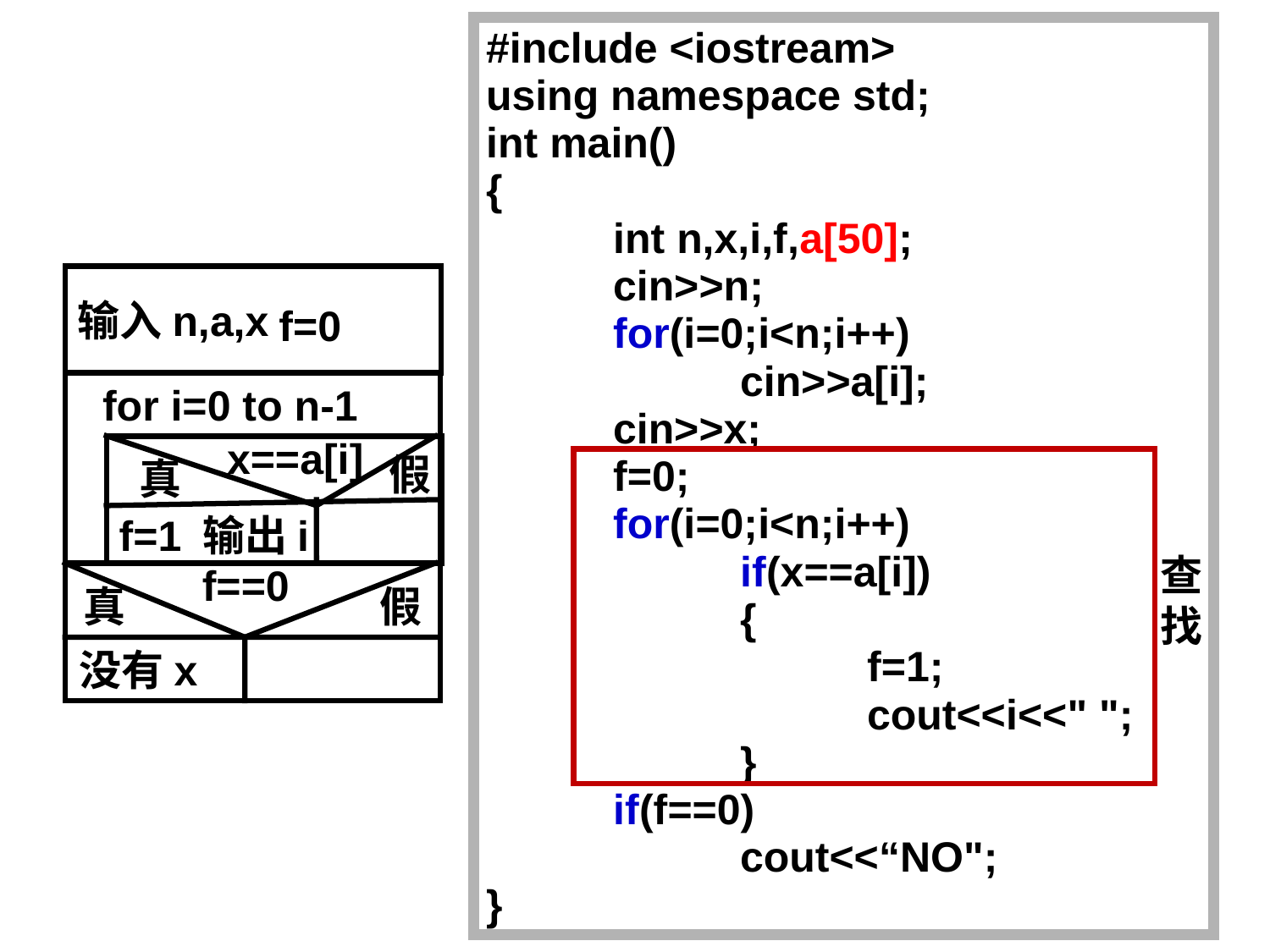

#include <iostream>
using namespace std;
int main()
{
	int n,x,i,f,a[50];
	cin>>n;
	for(i=0;i<n;i++)
		cin>>a[i];
	cin>>x;
	f=0;
	for(i=0;i<n;i++)
		if(x==a[i])
		{
			f=1;
			cout<<i<<" ";
		}
	if(f==0)
		cout<<“NO";
}
输入n,a,x
f=0

for i=0 to n-1
x==a[i]

假
真

输出i
f=1
查找
f==0

真
假
没有x